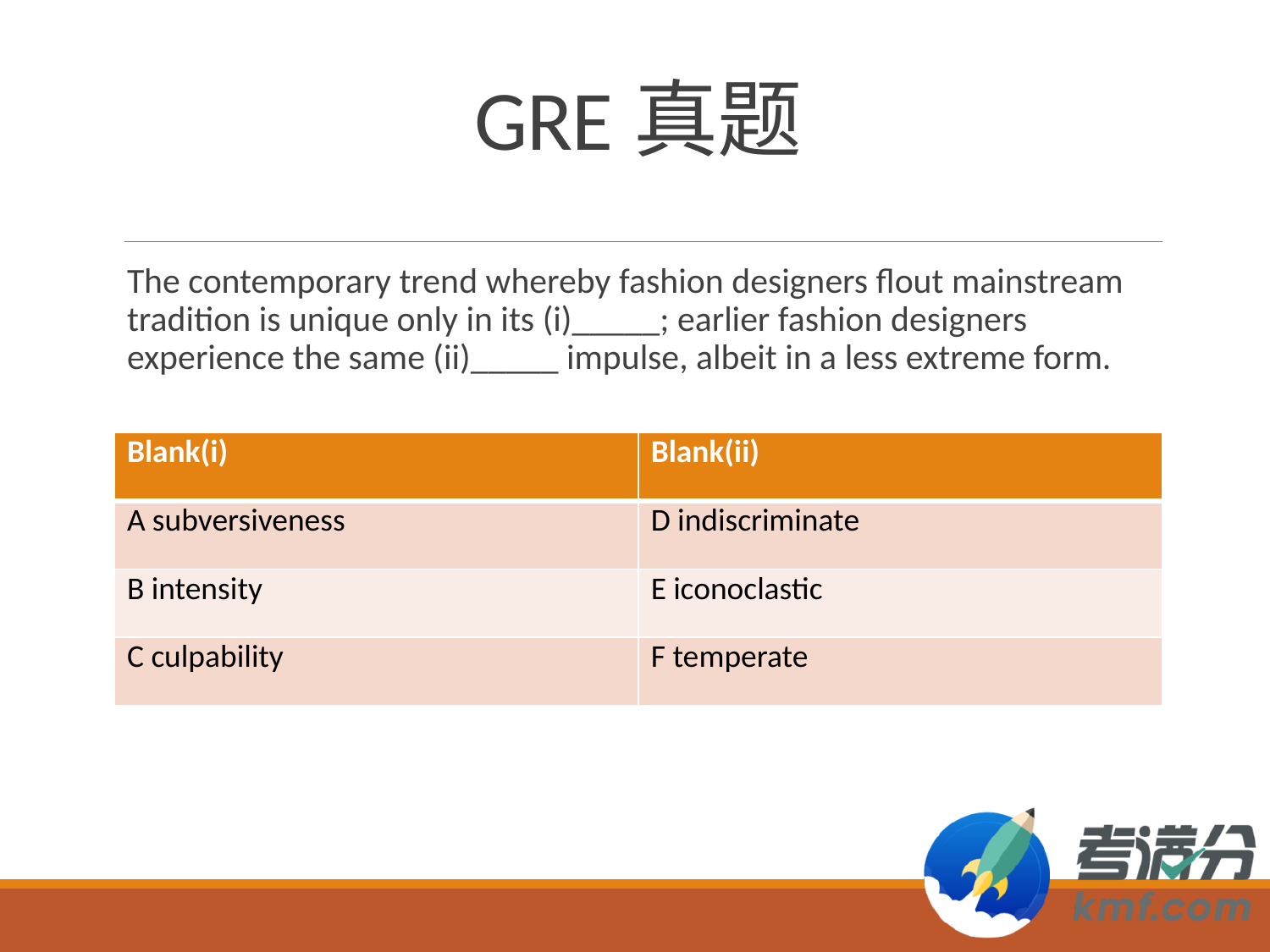

# GRE真题
The contemporary trend whereby fashion designers flout mainstream tradition is unique only in its (i)_____; earlier fashion designers experience the same (ii)_____ impulse, albeit in a less extreme form.
| Blank(i) | Blank(ii) |
| --- | --- |
| A subversiveness | D indiscriminate |
| B intensity | E iconoclastic |
| C culpability | F temperate |